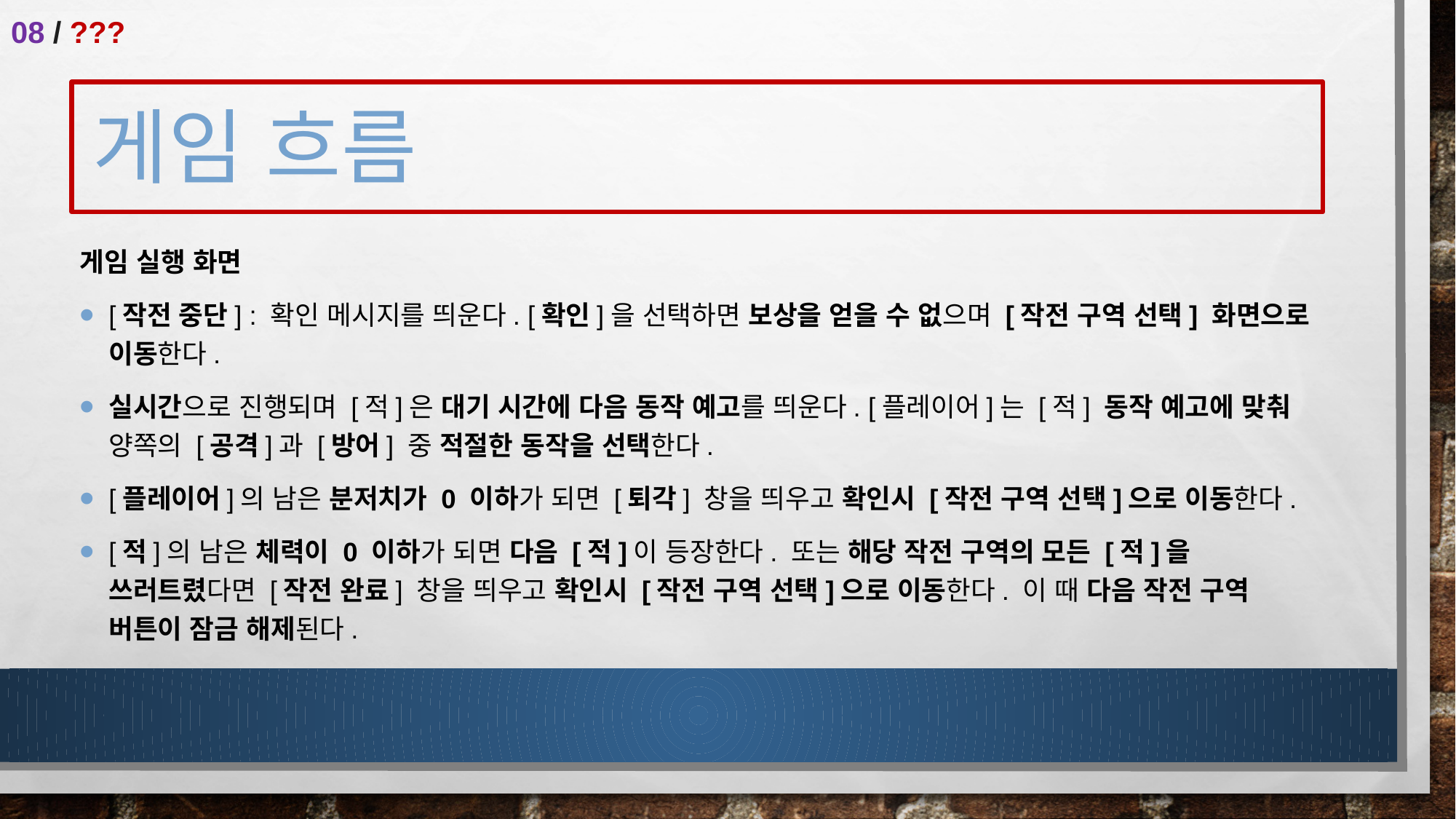

08 / ???

# 게임 흐름
게임 실행 화면
[작전 중단] : 확인 메시지를 띄운다. [확인]을 선택하면 보상을 얻을 수 없으며 [작전 구역 선택] 화면으로 이동한다.
실시간으로 진행되며 [적]은 대기 시간에 다음 동작 예고를 띄운다. [플레이어]는 [적] 동작 예고에 맞춰 양쪽의 [공격]과 [방어] 중 적절한 동작을 선택한다.
[플레이어]의 남은 분저치가 0 이하가 되면 [퇴각] 창을 띄우고 확인시 [작전 구역 선택]으로 이동한다.
[적]의 남은 체력이 0 이하가 되면 다음 [적]이 등장한다. 또는 해당 작전 구역의 모든 [적]을 쓰러트렸다면 [작전 완료] 창을 띄우고 확인시 [작전 구역 선택]으로 이동한다. 이 때 다음 작전 구역 버튼이 잠금 해제된다.